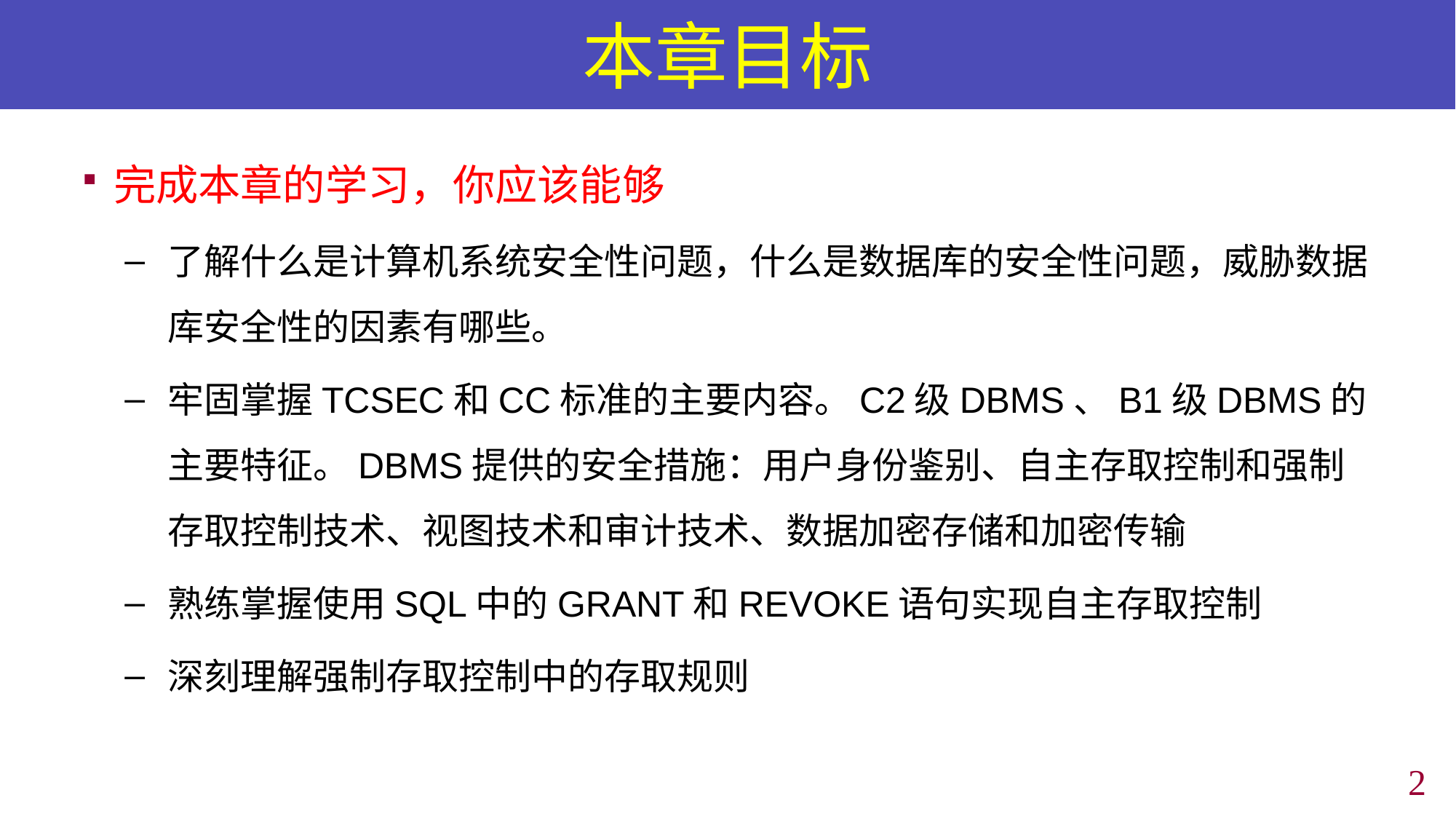

# 本章目标
完成本章的学习，你应该能够
了解什么是计算机系统安全性问题，什么是数据库的安全性问题，威胁数据库安全性的因素有哪些。
牢固掌握TCSEC和CC标准的主要内容。C2级DBMS、B1级DBMS的主要特征。DBMS提供的安全措施：用户身份鉴别、自主存取控制和强制存取控制技术、视图技术和审计技术、数据加密存储和加密传输
熟练掌握使用SQL中的GRANT和REVOKE语句实现自主存取控制
深刻理解强制存取控制中的存取规则
2